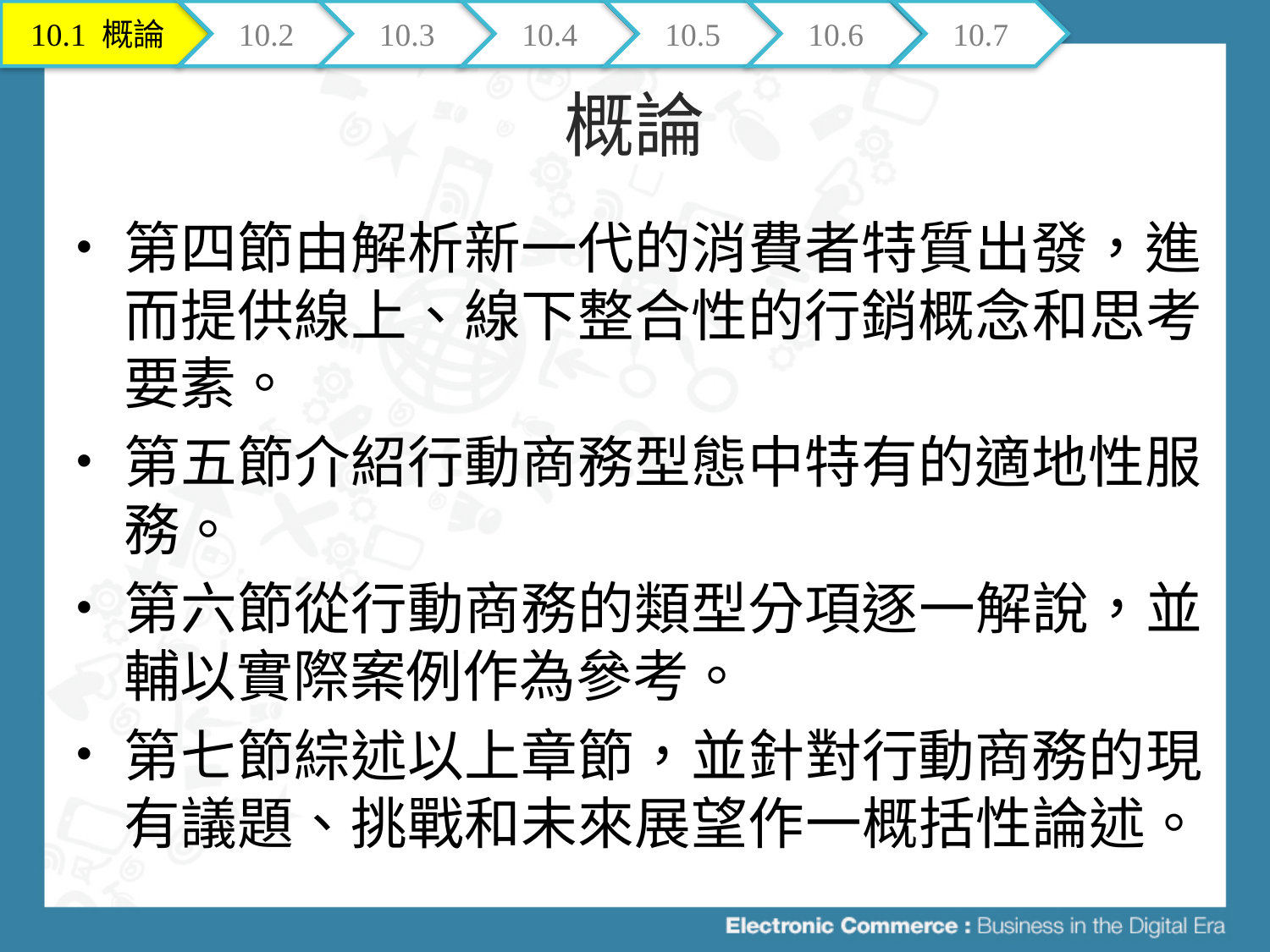

10.1 概論
10.2
10.3
10.4
10.5
10.6
10.7
# 概論
第四節由解析新一代的消費者特質出發，進而提供線上、線下整合性的行銷概念和思考要素。
第五節介紹行動商務型態中特有的適地性服務。
第六節從行動商務的類型分項逐一解說，並輔以實際案例作為參考。
第七節綜述以上章節，並針對行動商務的現有議題、挑戰和未來展望作一概括性論述。